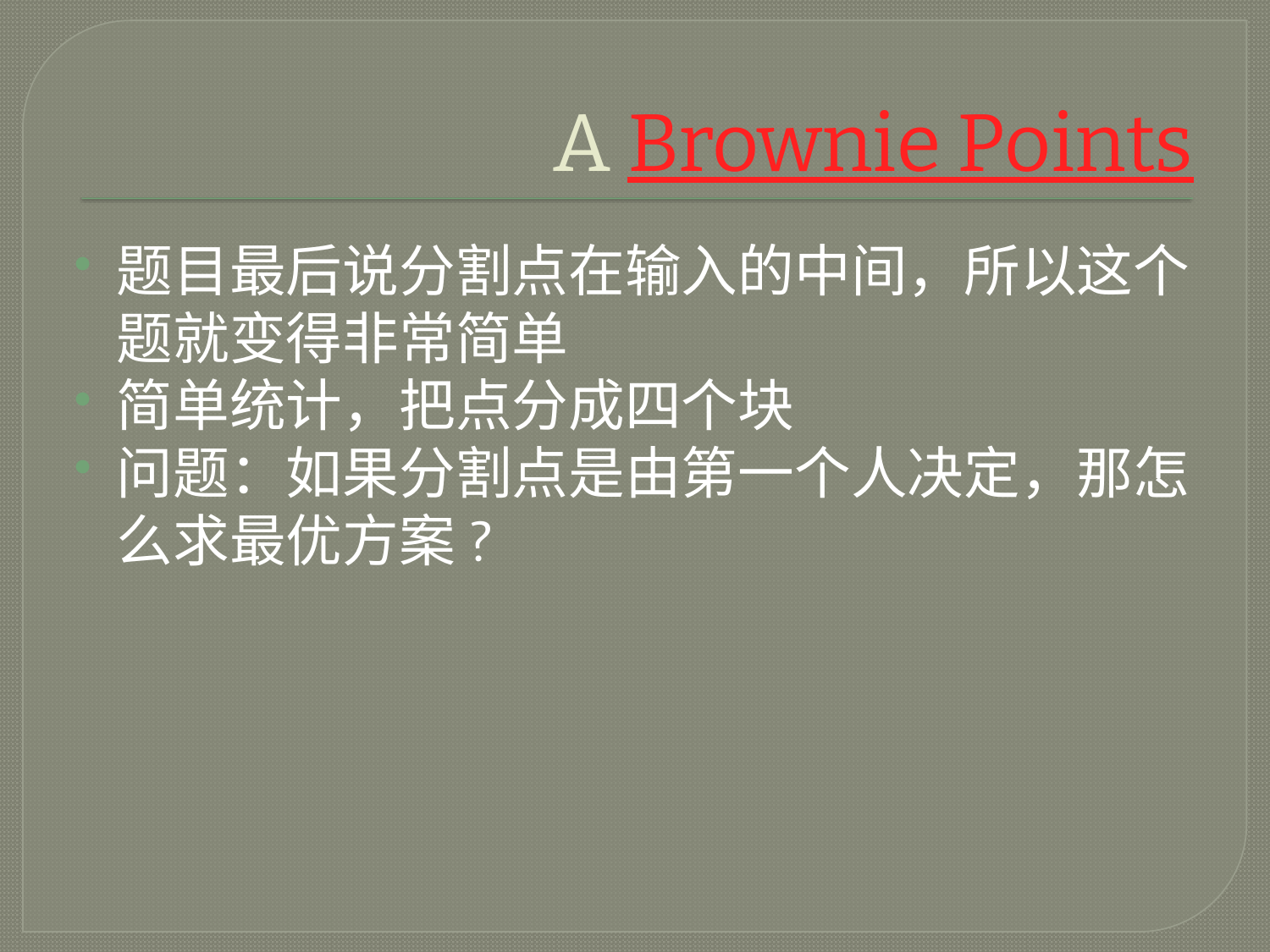

# A Brownie Points
题目最后说分割点在输入的中间，所以这个题就变得非常简单
简单统计，把点分成四个块
问题：如果分割点是由第一个人决定，那怎么求最优方案?